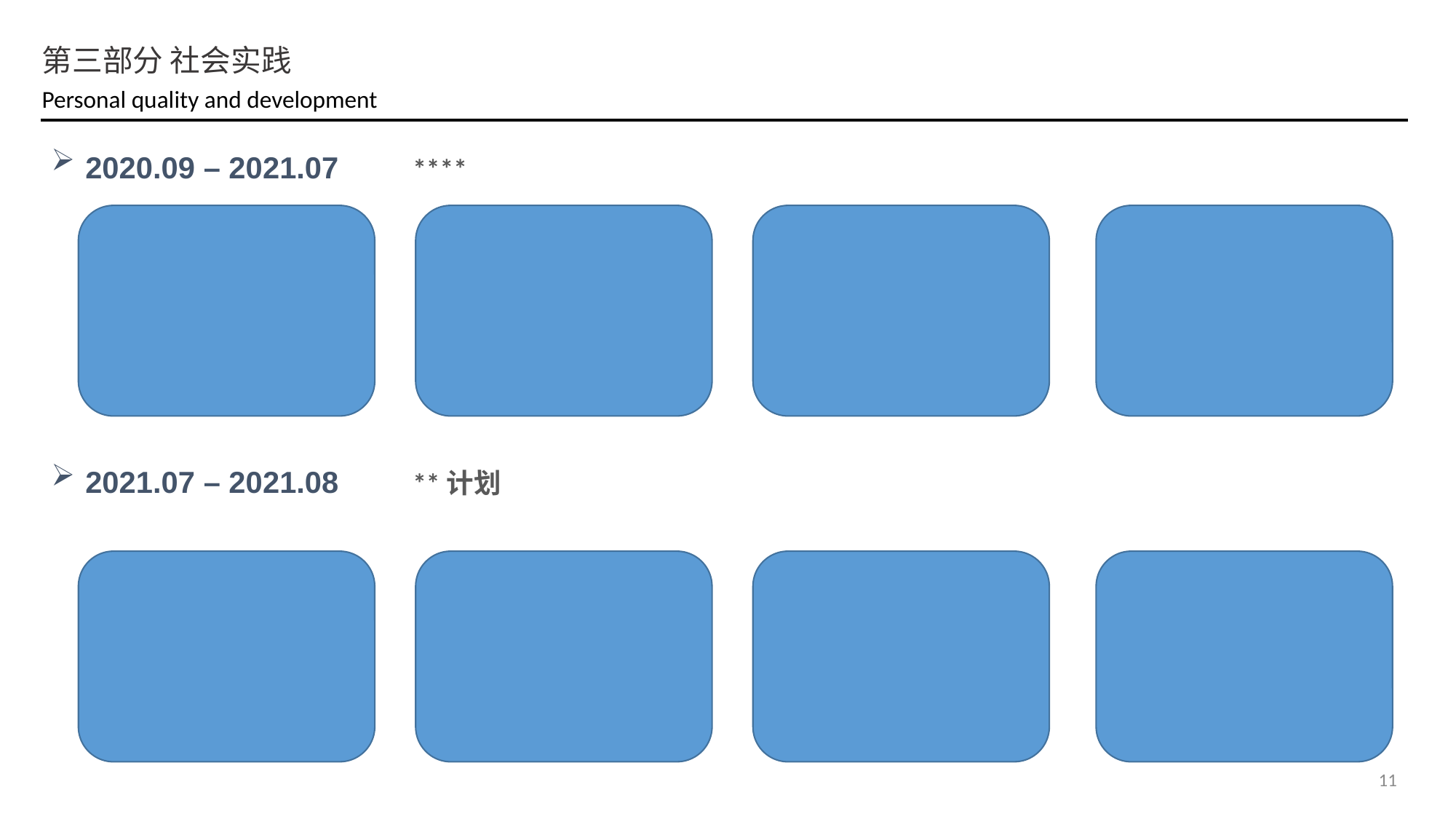

第三部分 社会实践
Personal quality and development
2020.09 – 2021.07 	****

2021.07 – 2021.08 	**计划

11